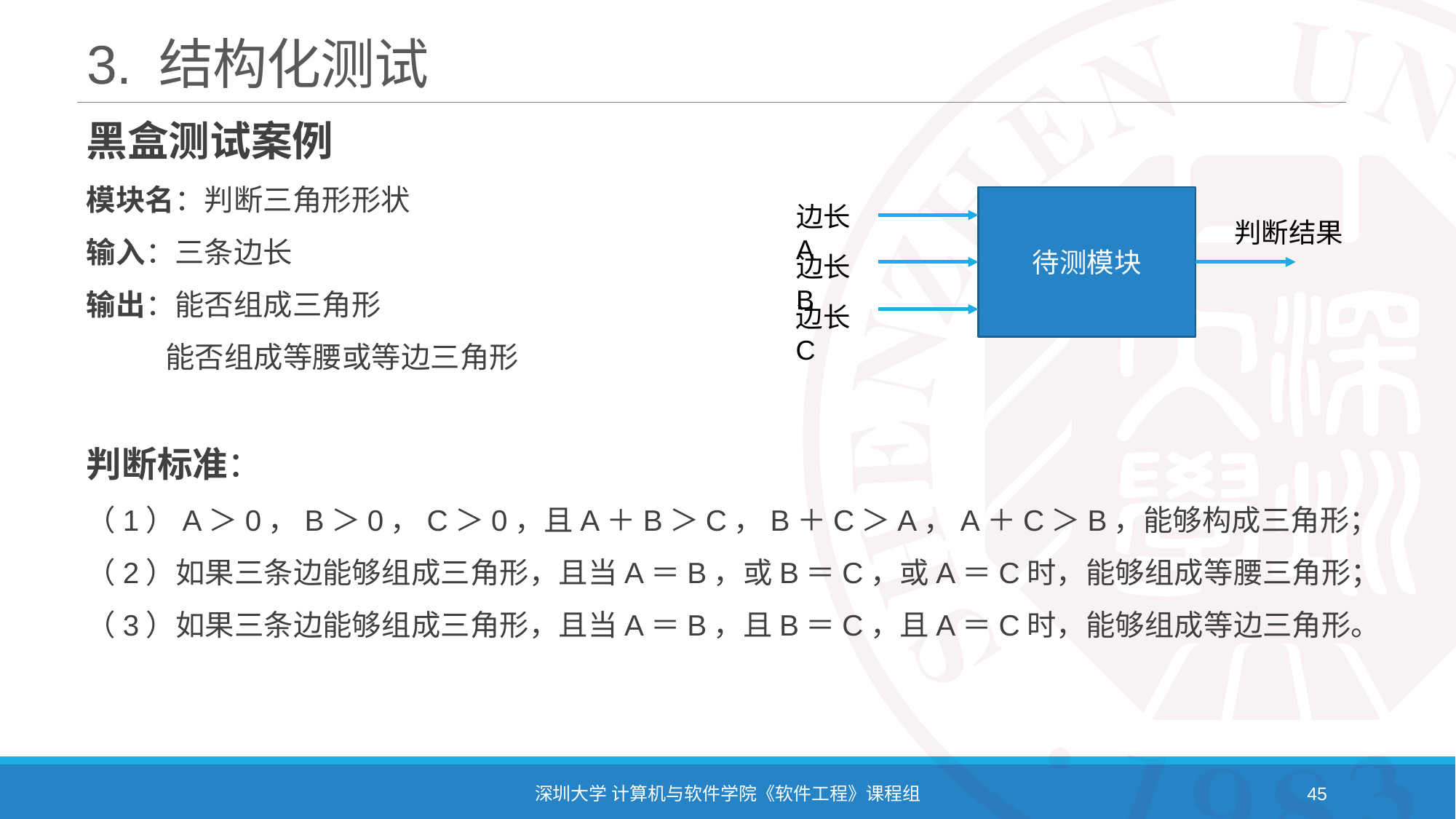

# 3. 结构化测试
黑盒测试案例
模块名：判断三角形形状
输入：三条边长
输出：能否组成三角形
           能否组成等腰或等边三角形

判断标准：
（1）A＞0，B＞0，C＞0，且A＋B＞C，B＋C＞A，A＋C＞B，能够构成三角形；
（2）如果三条边能够组成三角形，且当A＝B，或B＝C，或A＝C时，能够组成等腰三角形；
（3）如果三条边能够组成三角形，且当A＝B，且B＝C，且A＝C时，能够组成等边三角形。
待测模块
边长A
判断结果
边长B
边长C
深圳大学 计算机与软件学院《软件工程》课程组
45